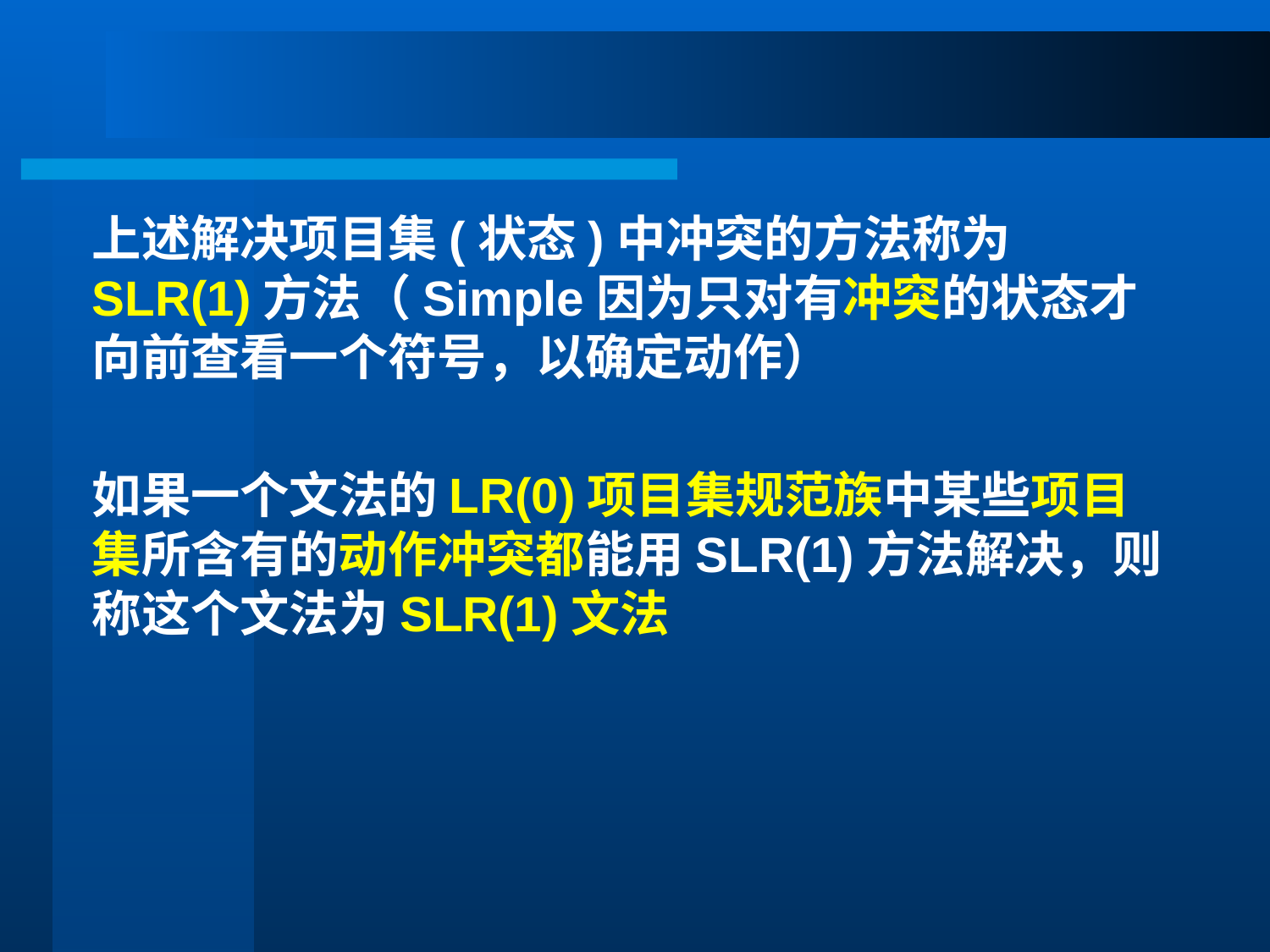

#
	上述解决项目集(状态)中冲突的方法称为SLR(1)方法（Simple因为只对有冲突的状态才向前查看一个符号，以确定动作）

	如果一个文法的LR(0)项目集规范族中某些项目集所含有的动作冲突都能用SLR(1)方法解决，则称这个文法为SLR(1)文法